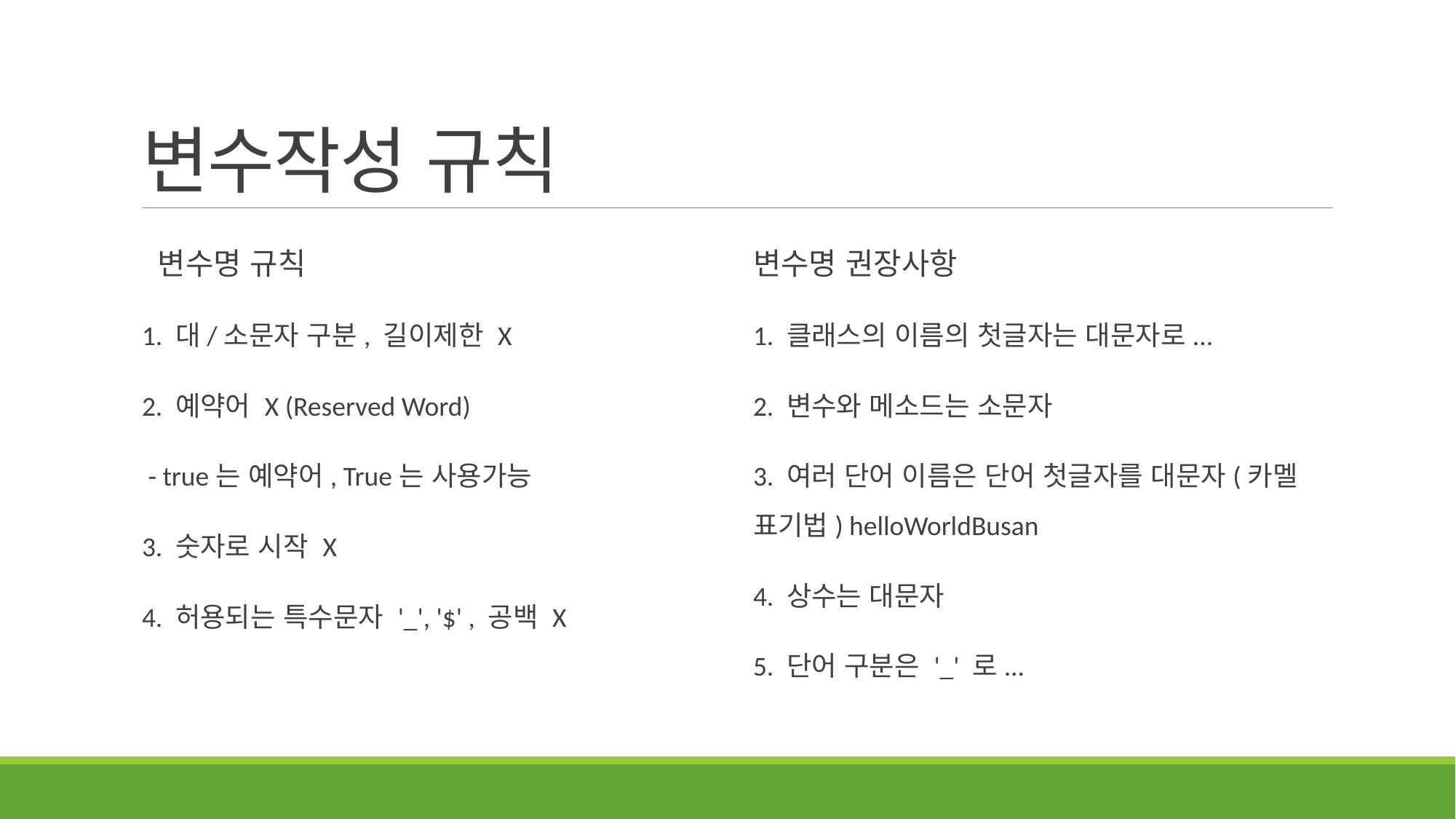

# 변수작성 규칙
 변수명 규칙
1. 대/소문자 구분, 길이제한 X
2. 예약어 X (Reserved Word)
 - true는 예약어, True는 사용가능
3. 숫자로 시작 X
4. 허용되는 특수문자 '_', '$' , 공백 X

변수명 권장사항
1. 클래스의 이름의 첫글자는 대문자로...
2. 변수와 메소드는 소문자
3. 여러 단어 이름은 단어 첫글자를 대문자(카멜 표기법) helloWorldBusan
4. 상수는 대문자
5. 단어 구분은 '_' 로...